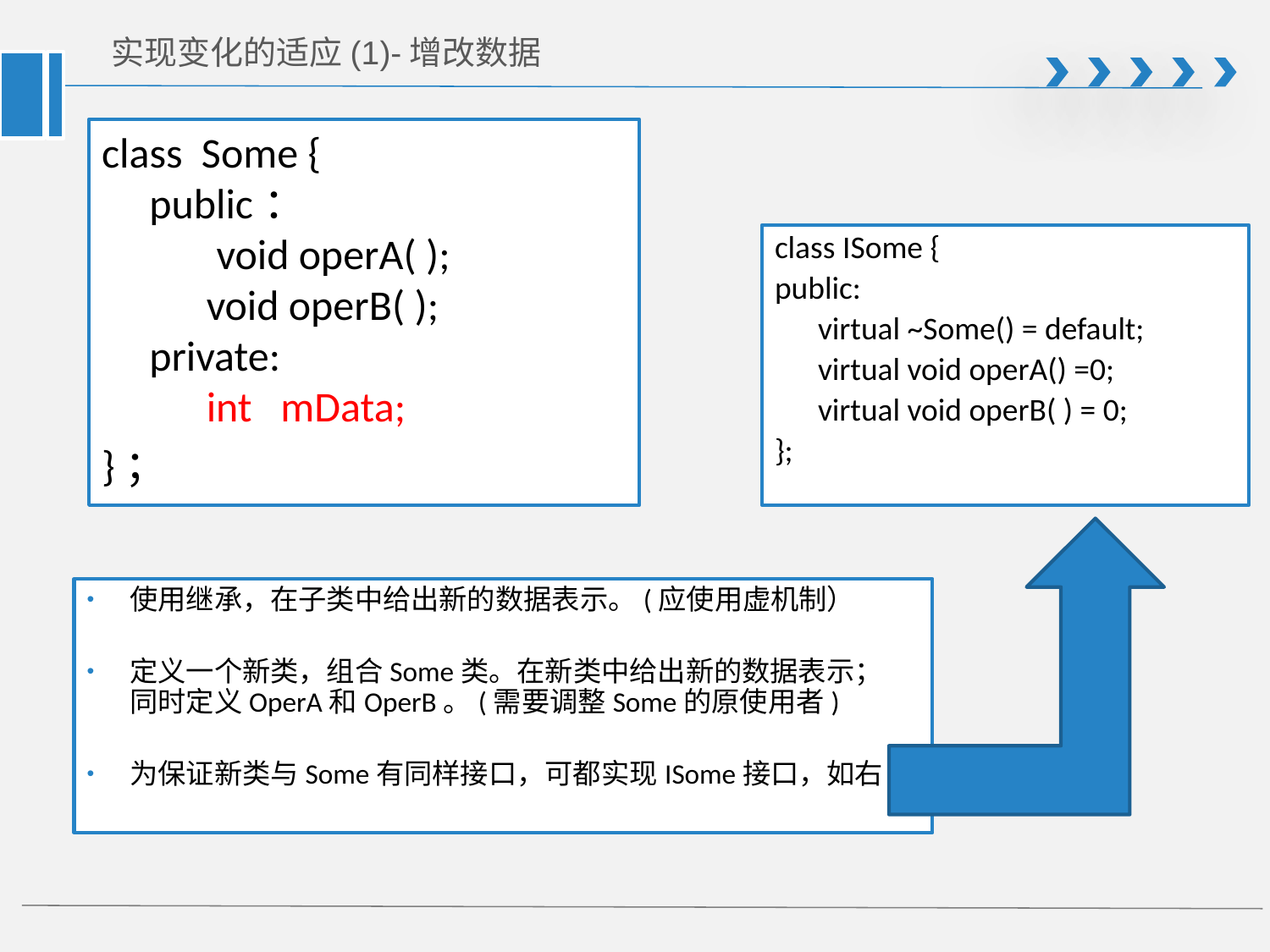

# 实现变化的适应(1)-增改数据
class  Some {
public：
      void operA( );
      void operB( );
private:
      int   mData;
}；
class ISome {
public:
      virtual ~Some() = default;
      virtual void operA() =0;
      virtual void operB( ) = 0;
};

使用继承，在子类中给出新的数据表示。(应使用虚机制）

定义一个新类，组合Some类。在新类中给出新的数据表示；
同时定义OperA和OperB。(需要调整Some的原使用者)

为保证新类与Some有同样接口，可都实现ISome接口，如右